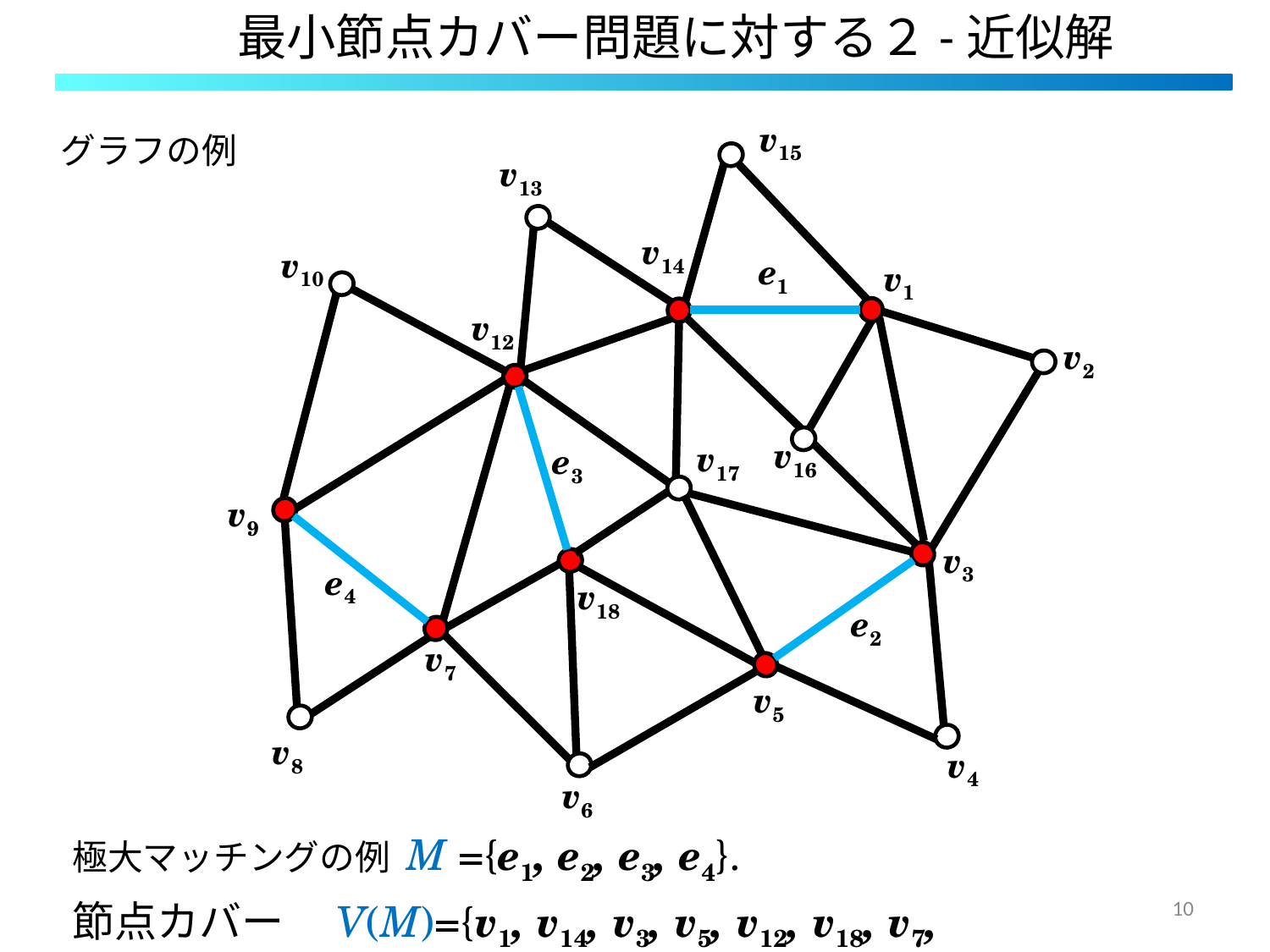

# 最小節点カバー問題に対する２-近似解

 v15
グラフの例

 v13

 v14
 v10
 e1
 v1

 v12
 v2

 v16
 v17
 e3

 v9
 v3
 e4

 v18
 e2

 v7
 v5

 v8

 v4

 v6
極大マッチングの例 M ={e1, e2, e3, e4}.
節点カバー　V(M)={v1, v14, v3, v5, v12, v18, v7, v9}.
10